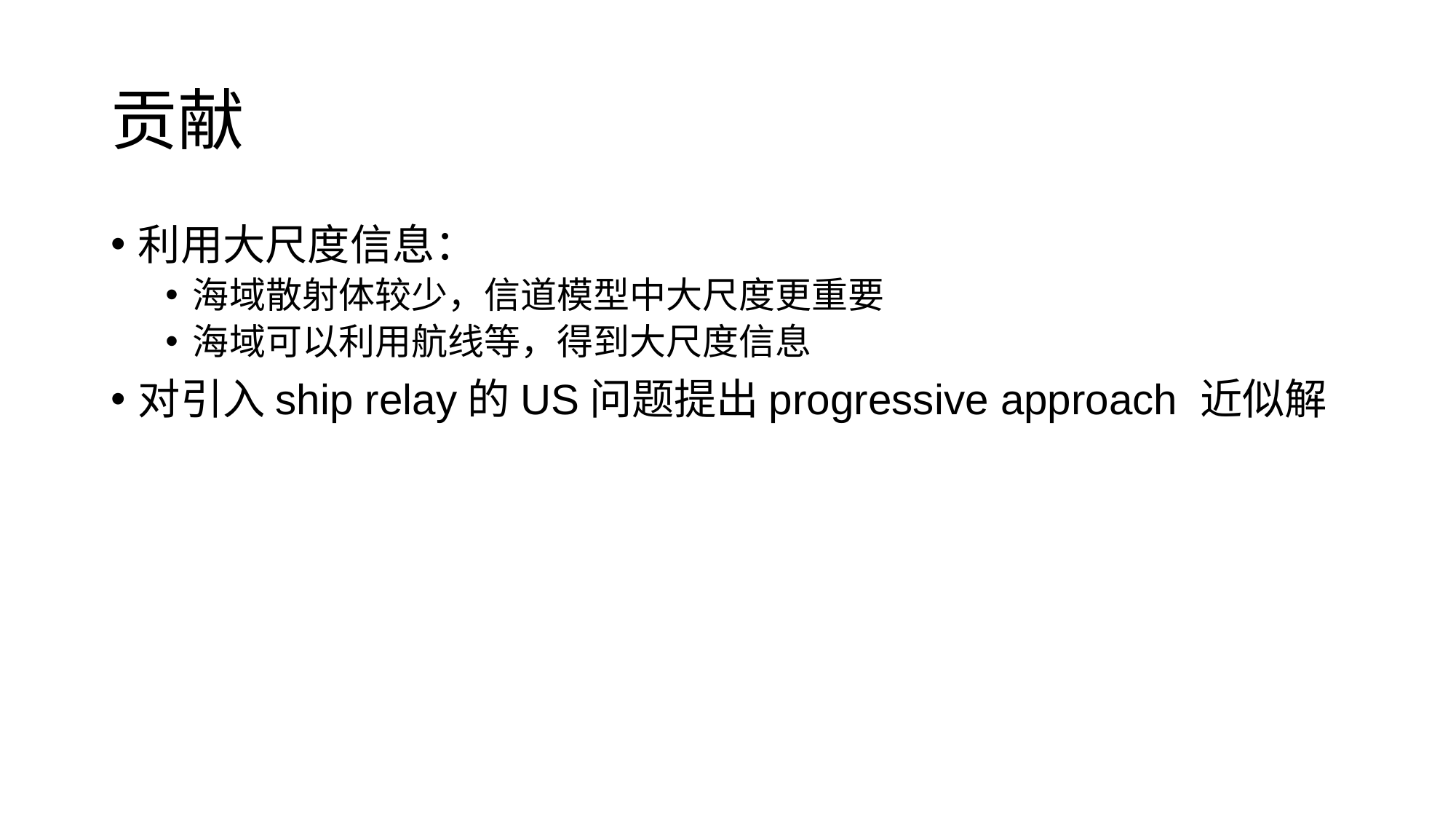

# 贡献
利用大尺度信息：
海域散射体较少，信道模型中大尺度更重要
海域可以利用航线等，得到大尺度信息
对引入ship relay的US问题提出progressive approach 近似解